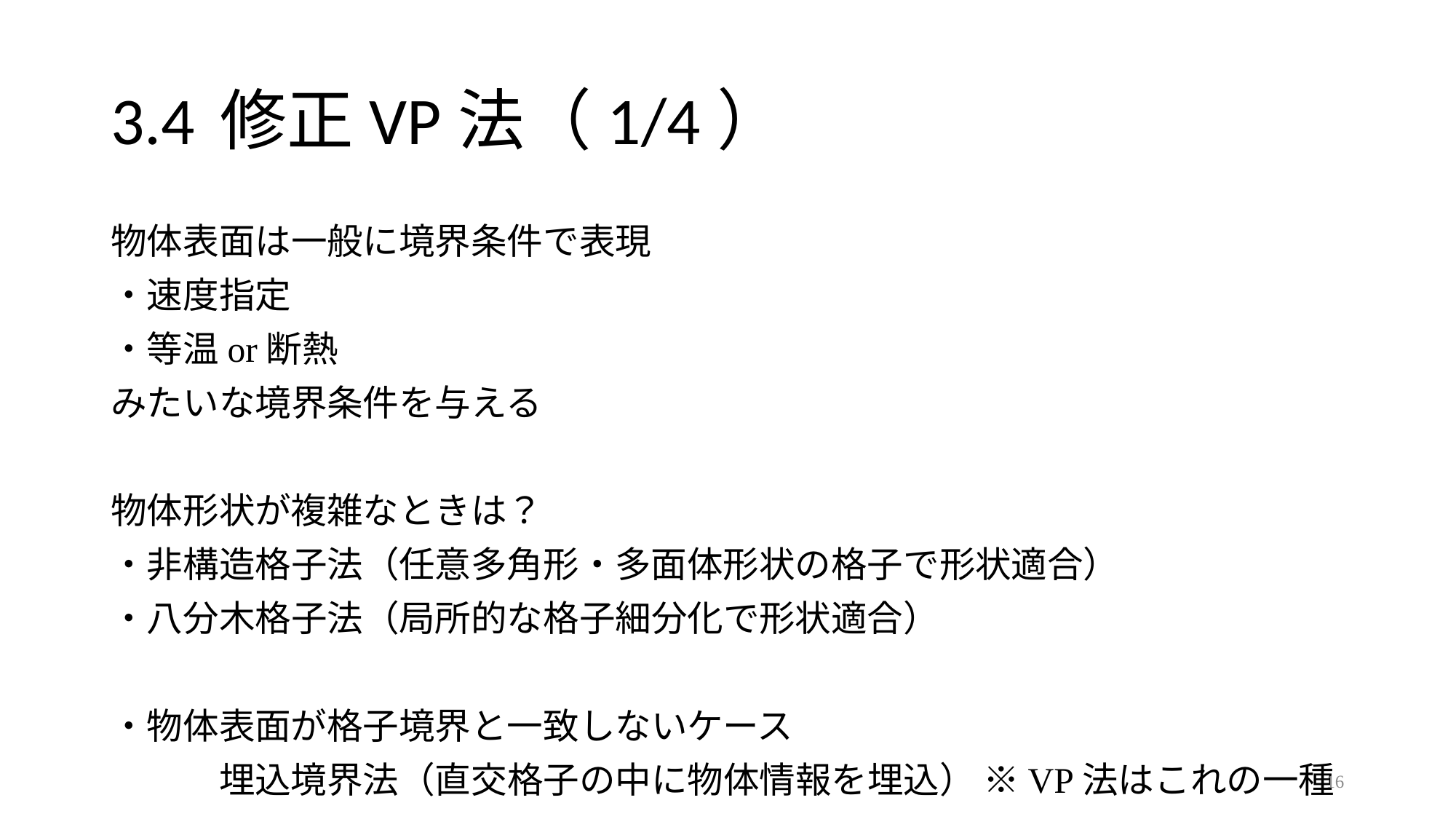

# 3.4	修正VP法（1/4）
物体表面は一般に境界条件で表現
・速度指定
・等温or断熱
みたいな境界条件を与える

物体形状が複雑なときは？
・非構造格子法（任意多角形・多面体形状の格子で形状適合）
・八分木格子法（局所的な格子細分化で形状適合）

・物体表面が格子境界と一致しないケース
	埋込境界法（直交格子の中に物体情報を埋込） ※VP法はこれの一種

16